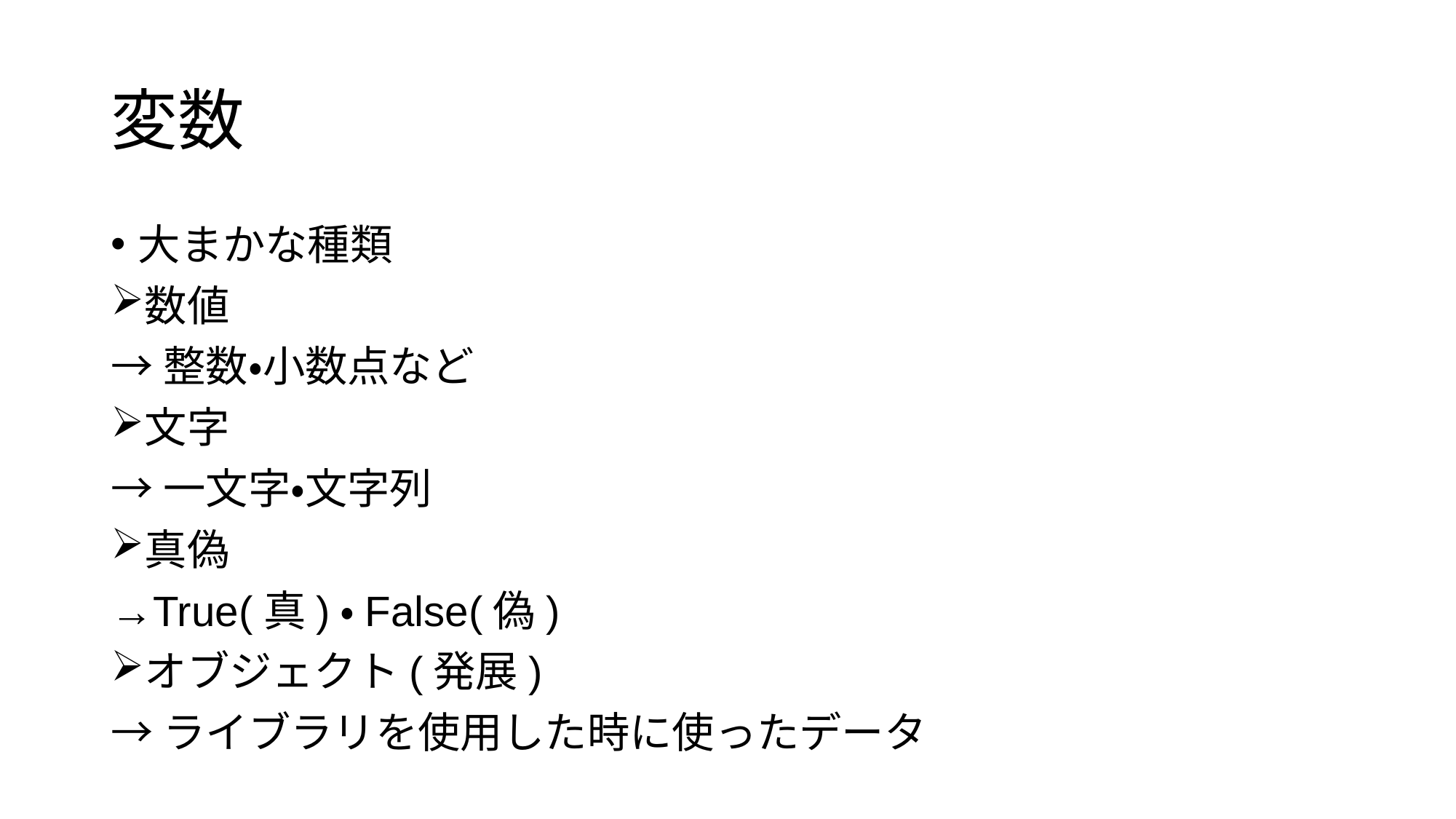

# 変数
大まかな種類
数値
→整数・小数点など
文字
→一文字・文字列
真偽
→True(真)・False(偽)
オブジェクト(発展)
→ライブラリを使用した時に使ったデータ